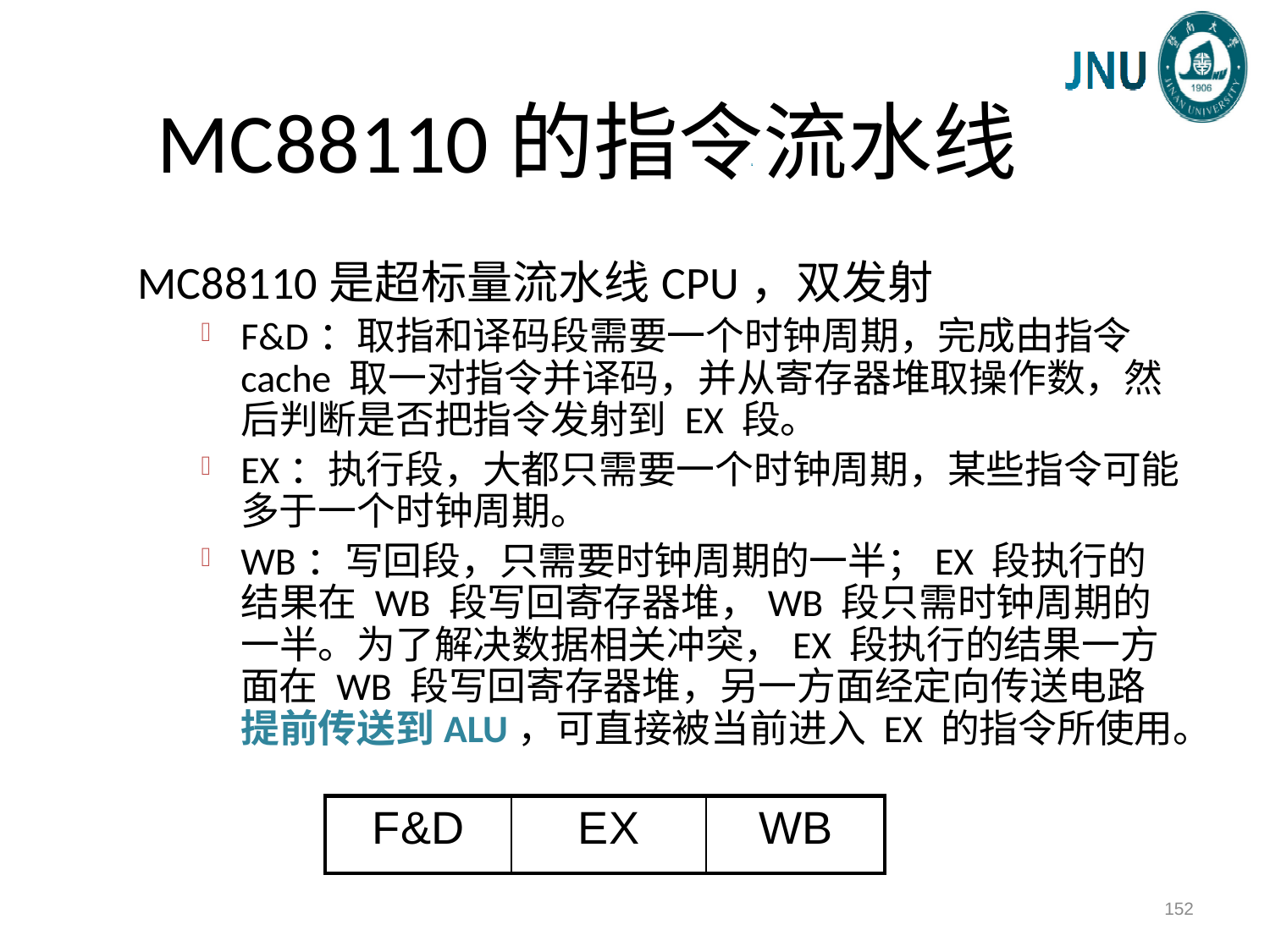

# MC88110的指令流水线

MC88110是超标量流水线CPU，双发射
F&D：取指和译码段需要一个时钟周期，完成由指令 cache 取一对指令并译码，并从寄存器堆取操作数，然后判断是否把指令发射到 EX 段。
EX：执行段，大都只需要一个时钟周期，某些指令可能多于一个时钟周期。
WB：写回段，只需要时钟周期的一半；EX 段执行的结果在 WB 段写回寄存器堆，WB 段只需时钟周期的一半。为了解决数据相关冲突，EX 段执行的结果一方面在 WB 段写回寄存器堆，另一方面经定向传送电路提前传送到ALU，可直接被当前进入 EX 的指令所使用。
| F&D | EX | WB |
| --- | --- | --- |
152